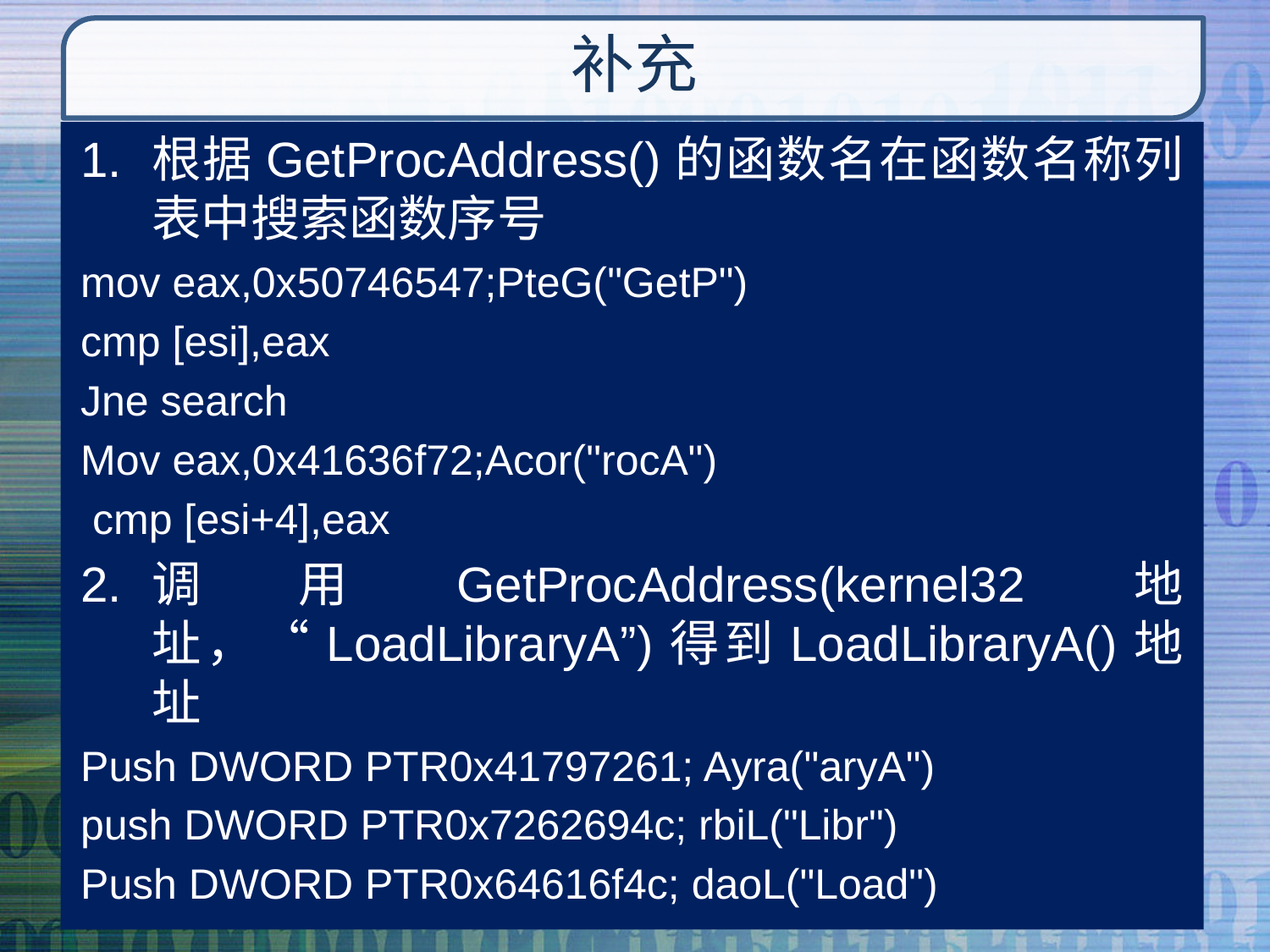

# 补充
根据GetProcAddress()的函数名在函数名称列表中搜索函数序号
mov eax,0x50746547;PteG("GetP")
cmp [esi],eax
Jne search
Mov eax,0x41636f72;Acor("rocA")
 cmp [esi+4],eax
调用GetProcAddress(kernel32地址，“LoadLibraryA”)得到LoadLibraryA()地址
Push DWORD PTR0x41797261; Ayra("aryA")
push DWORD PTR0x7262694c; rbiL("Libr")
Push DWORD PTR0x64616f4c; daoL("Load")